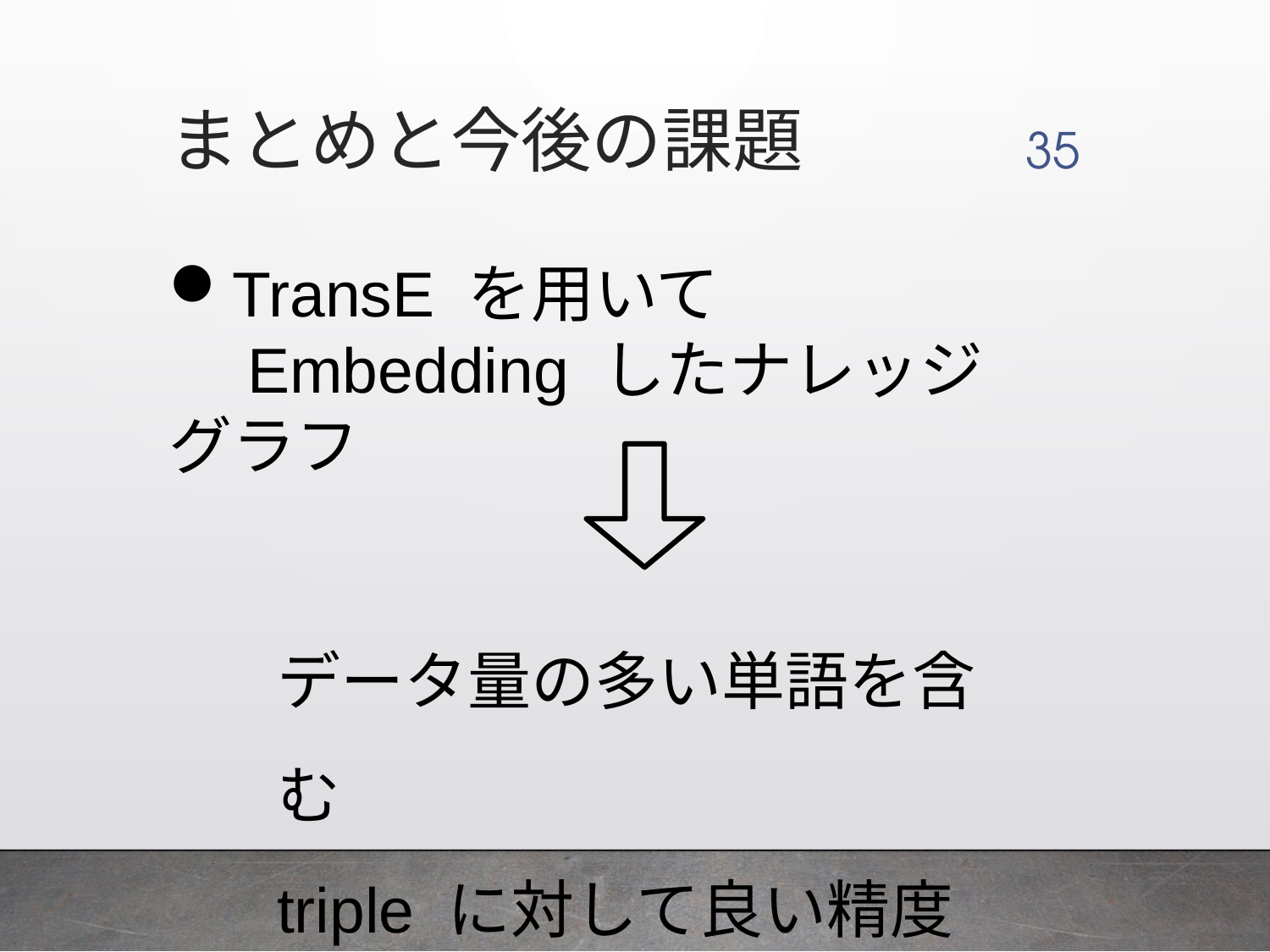

まとめと今後の課題
35
TransE を用いて
　Embedding したナレッジグラフ

データ量の多い単語を含む
triple に対して良い精度